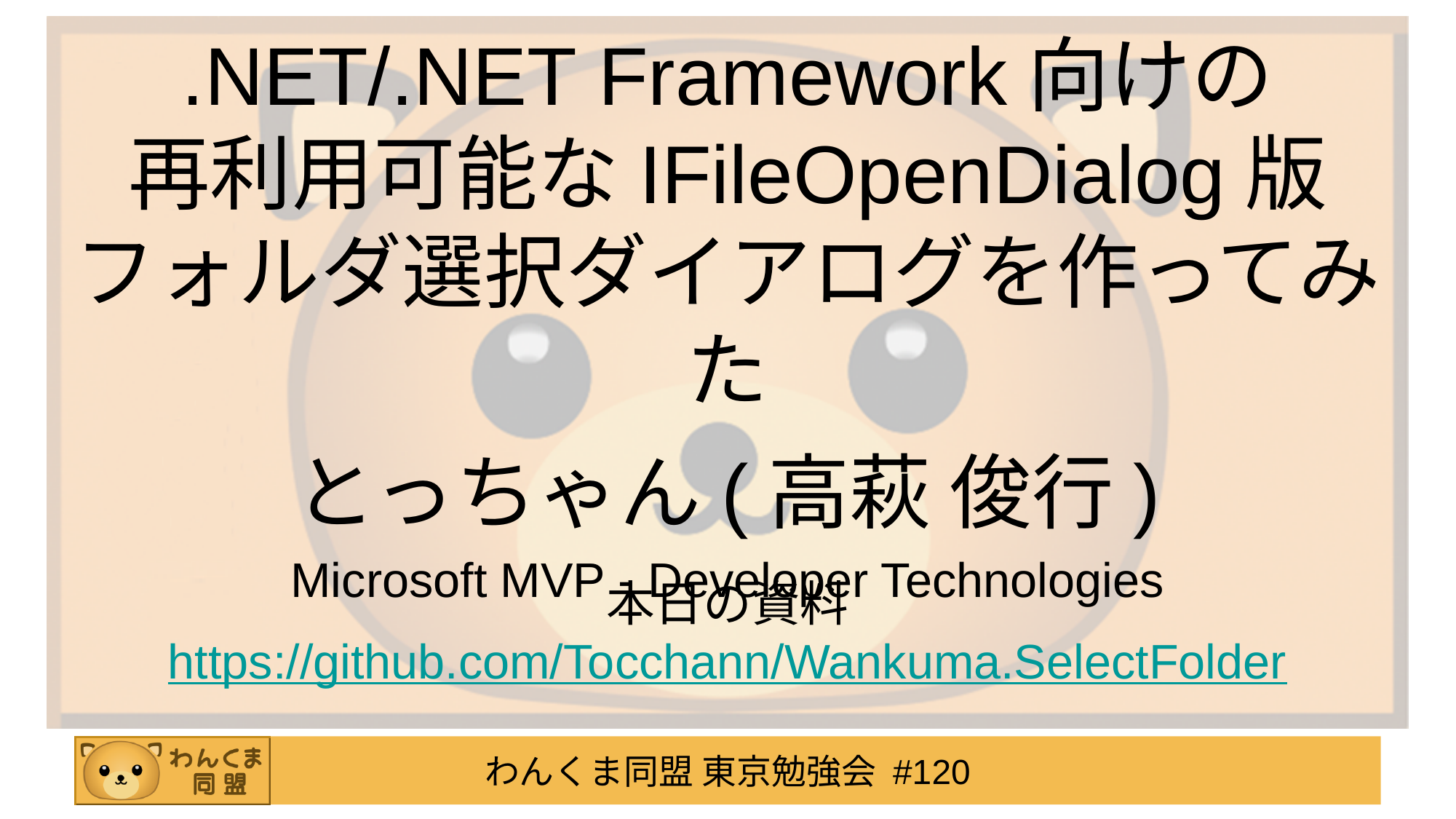

# .NET/.NET Framework向けの 再利用可能なIFileOpenDialog版フォルダ選択ダイアログを作ってみた
とっちゃん(高萩 俊行)
Microsoft MVP - Developer Technologies

本日の資料
https://github.com/Tocchann/Wankuma.SelectFolder